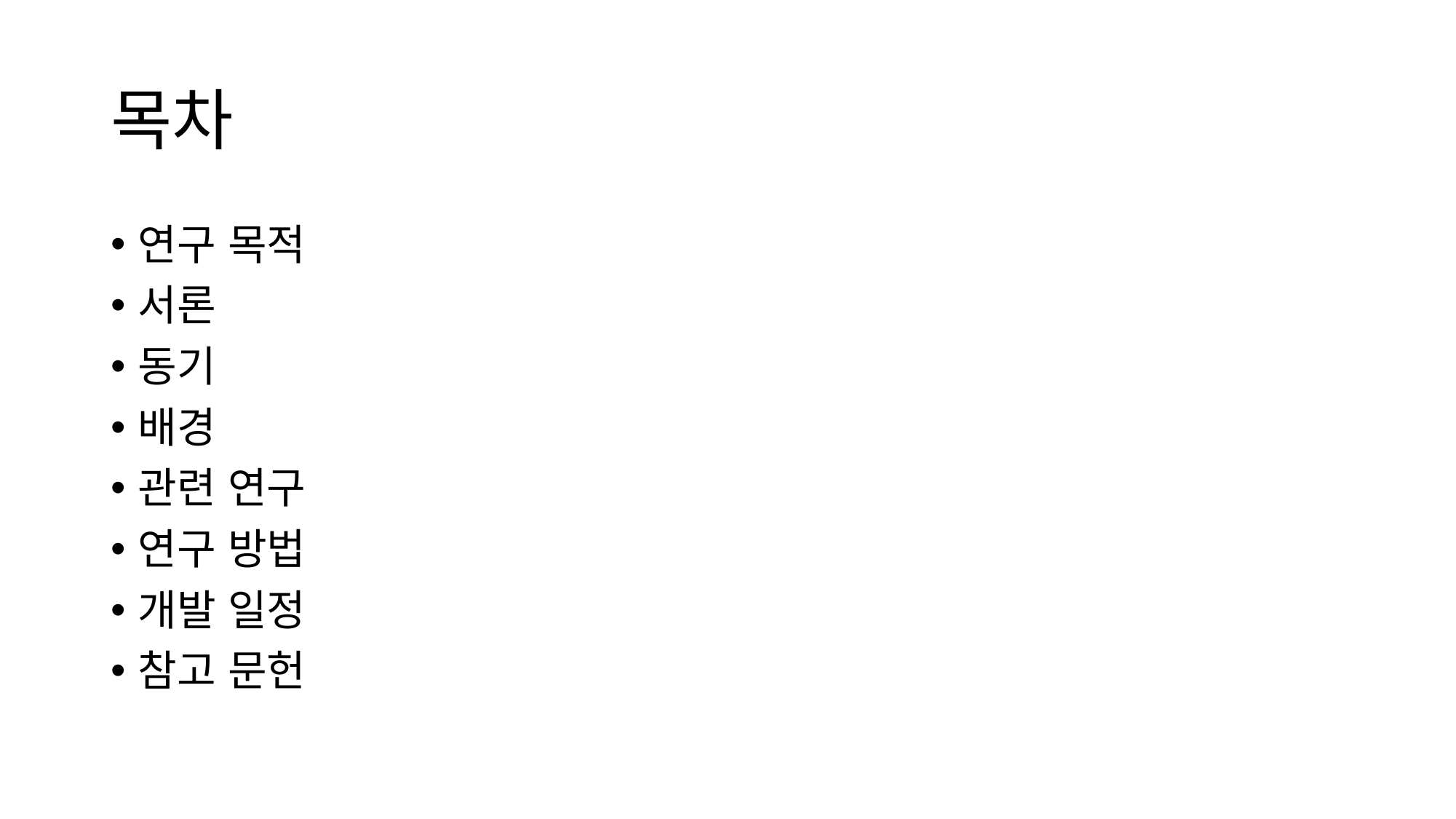

# 목차
연구 목적
서론
동기
배경
관련 연구
연구 방법
개발 일정
참고 문헌